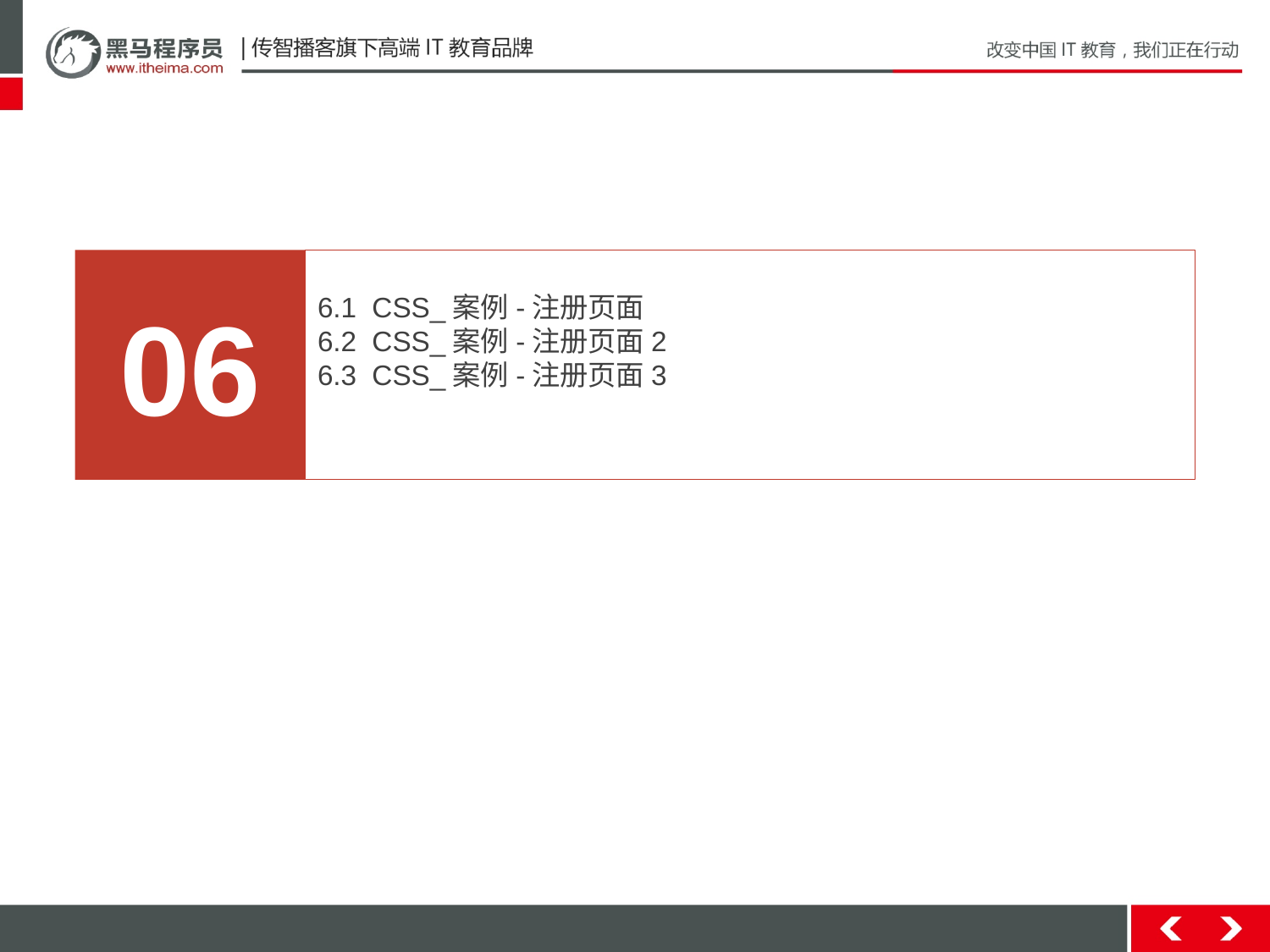

06

6.1  CSS_案例-注册页面
6.2  CSS_案例-注册页面2
6.3  CSS_案例-注册页面3